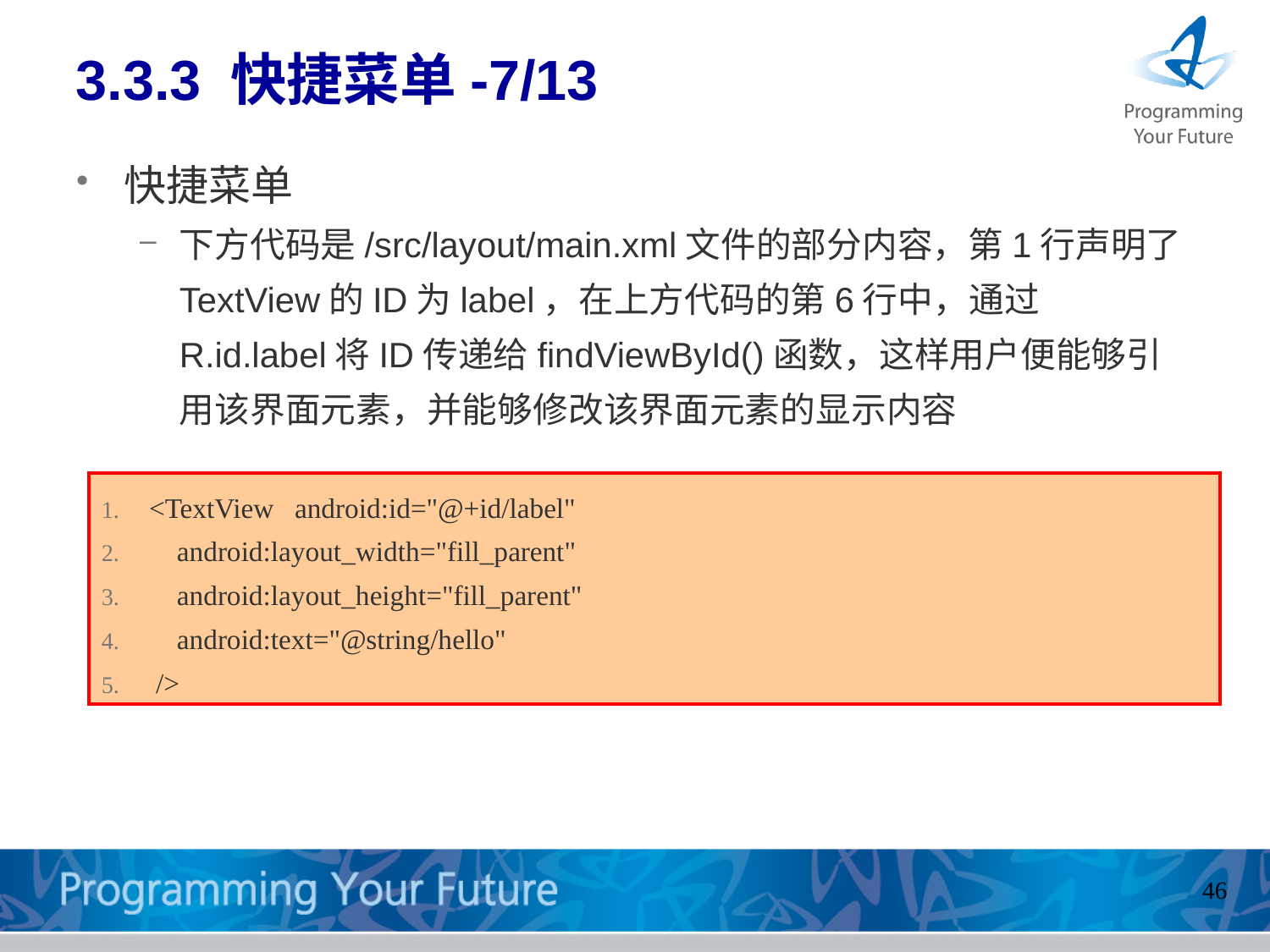

3.3.3 快捷菜单-7/13
快捷菜单
下方代码是/src/layout/main.xml文件的部分内容，第1行声明了TextView的ID为label，在上方代码的第6行中，通过R.id.label将ID传递给findViewById()函数，这样用户便能够引用该界面元素，并能够修改该界面元素的显示内容

<TextView   android:id="@+id/label"
    android:layout_width="fill_parent"
    android:layout_height="fill_parent"
    android:text="@string/hello"
 />